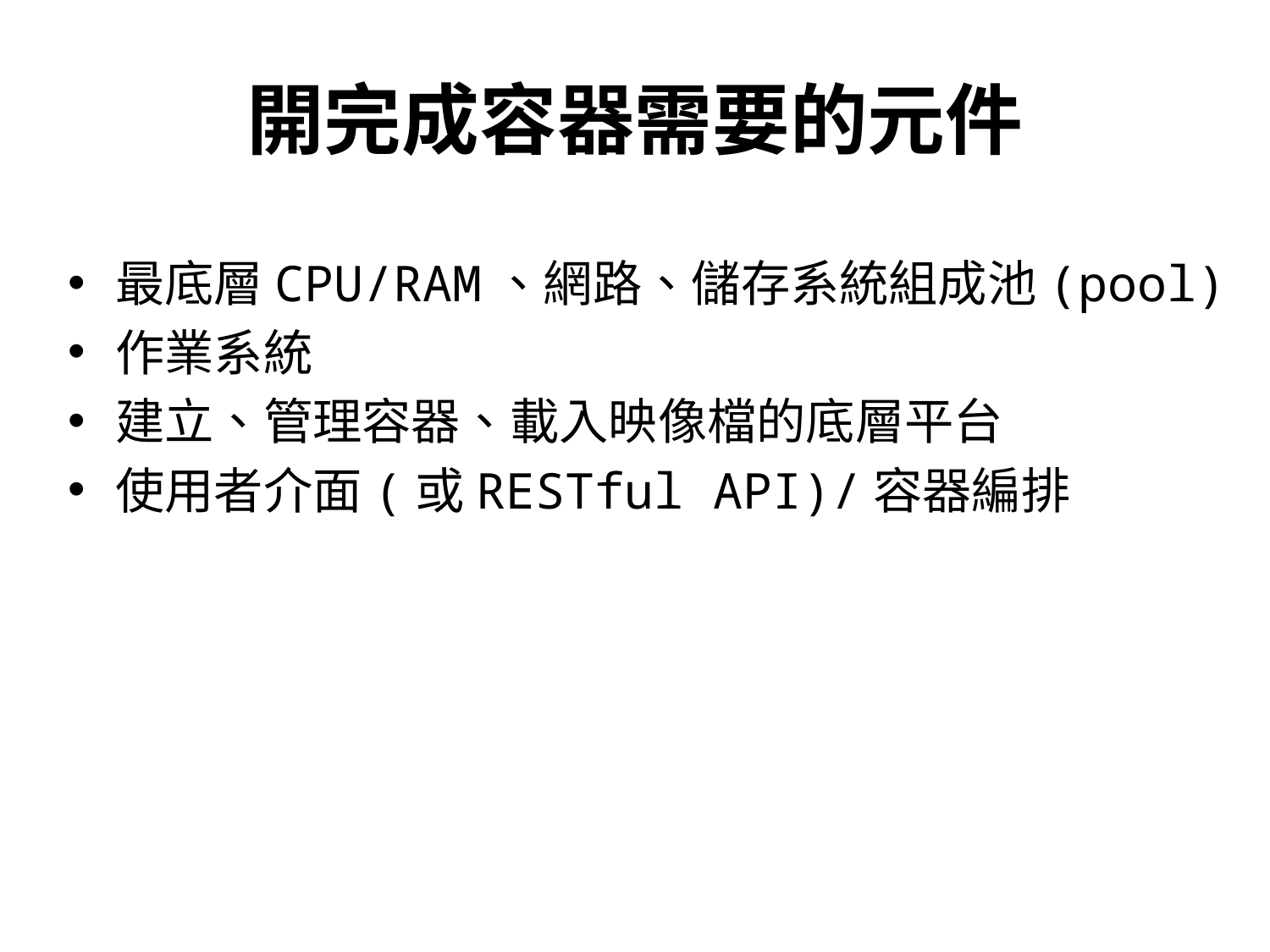

# 開完成容器需要的元件
最底層CPU/RAM、網路、儲存系統組成池(pool)
作業系統
建立、管理容器、載入映像檔的底層平台
使用者介面(或RESTful API)/容器編排